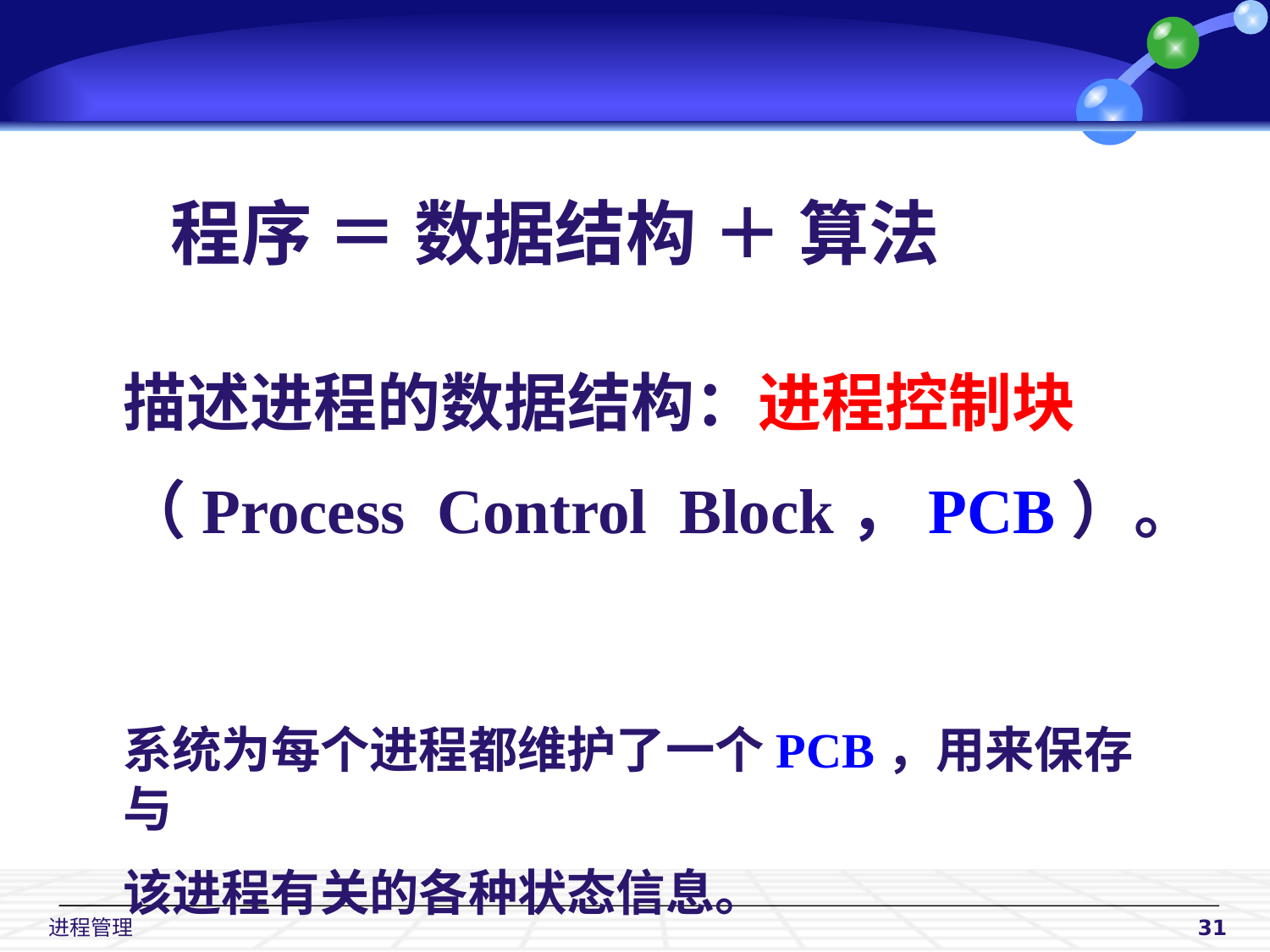

程序 ＝ 数据结构 ＋ 算法
描述进程的数据结构：进程控制块
（Process  Control  Block，PCB）。
系统为每个进程都维护了一个PCB，用来保存与
该进程有关的各种状态信息。
   进程管理
31